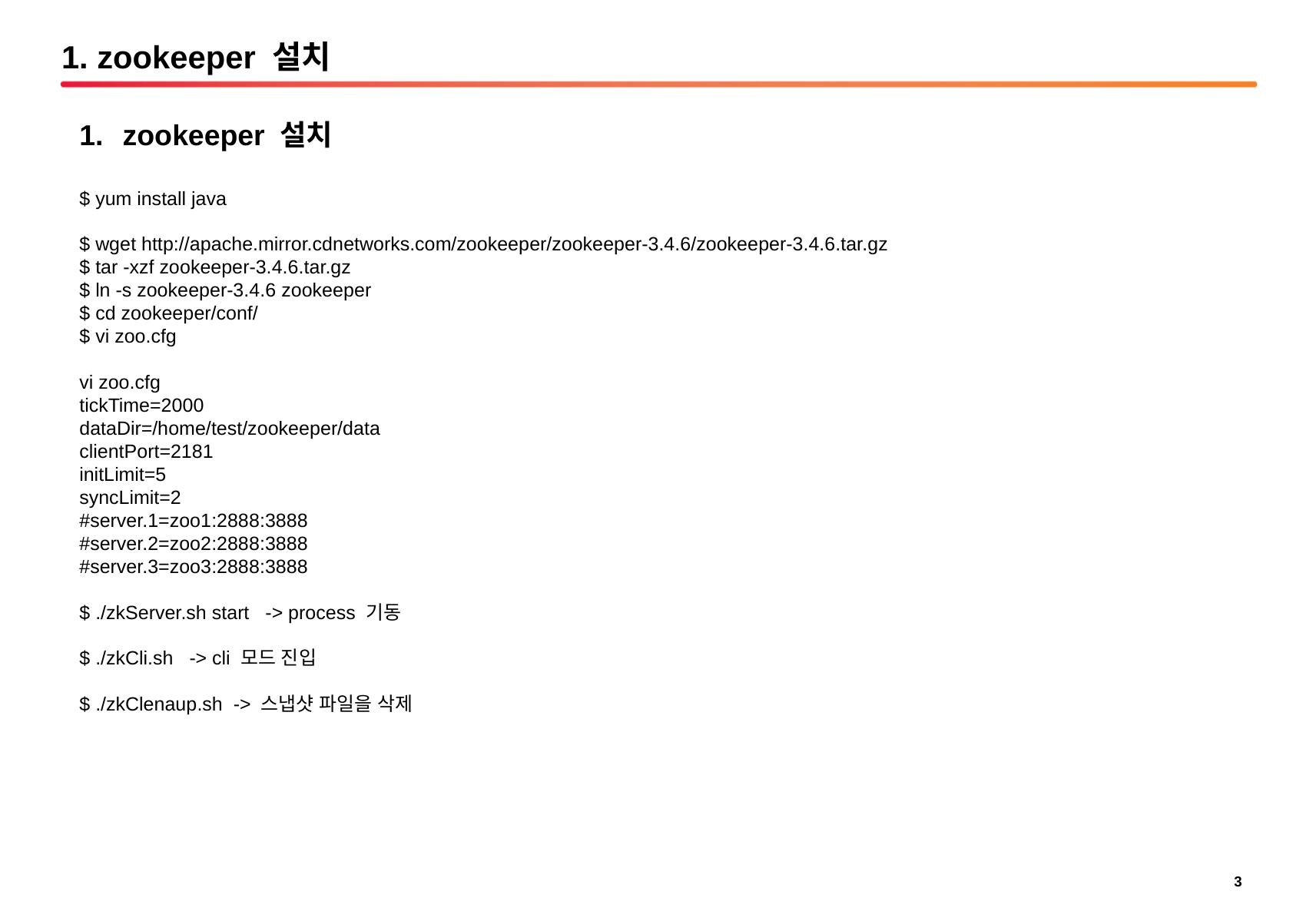

# 1. zookeeper 설치
zookeeper 설치

$ yum install java

$ wget http://apache.mirror.cdnetworks.com/zookeeper/zookeeper-3.4.6/zookeeper-3.4.6.tar.gz
$ tar -xzf zookeeper-3.4.6.tar.gz
$ ln -s zookeeper-3.4.6 zookeeper
$ cd zookeeper/conf/
$ vi zoo.cfg

vi zoo.cfg
tickTime=2000
dataDir=/home/test/zookeeper/data
clientPort=2181
initLimit=5
syncLimit=2
#server.1=zoo1:2888:3888
#server.2=zoo2:2888:3888
#server.3=zoo3:2888:3888

$ ./zkServer.sh start   -> process 기동

$ ./zkCli.sh   -> cli 모드 진입

$ ./zkClenaup.sh  -> 스냅샷 파일을 삭제